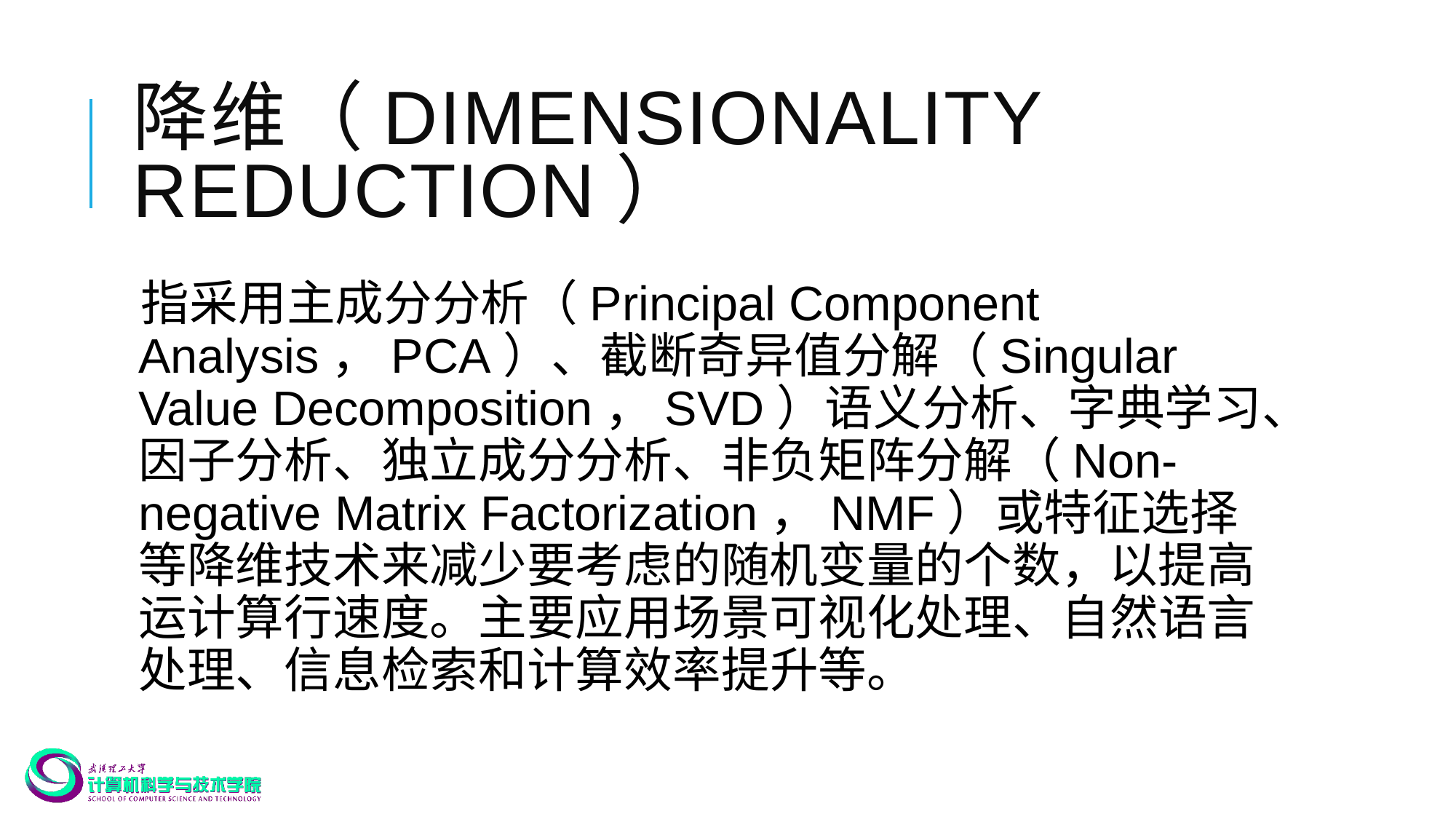

# 降维（Dimensionality Reduction）
指采用主成分分析（Principal Component Analysis，PCA）、截断奇异值分解（Singular Value Decomposition，SVD）语义分析、字典学习、因子分析、独立成分分析、非负矩阵分解（Non-negative Matrix Factorization，NMF）或特征选择等降维技术来减少要考虑的随机变量的个数，以提高运计算行速度。主要应用场景可视化处理、自然语言处理、信息检索和计算效率提升等。